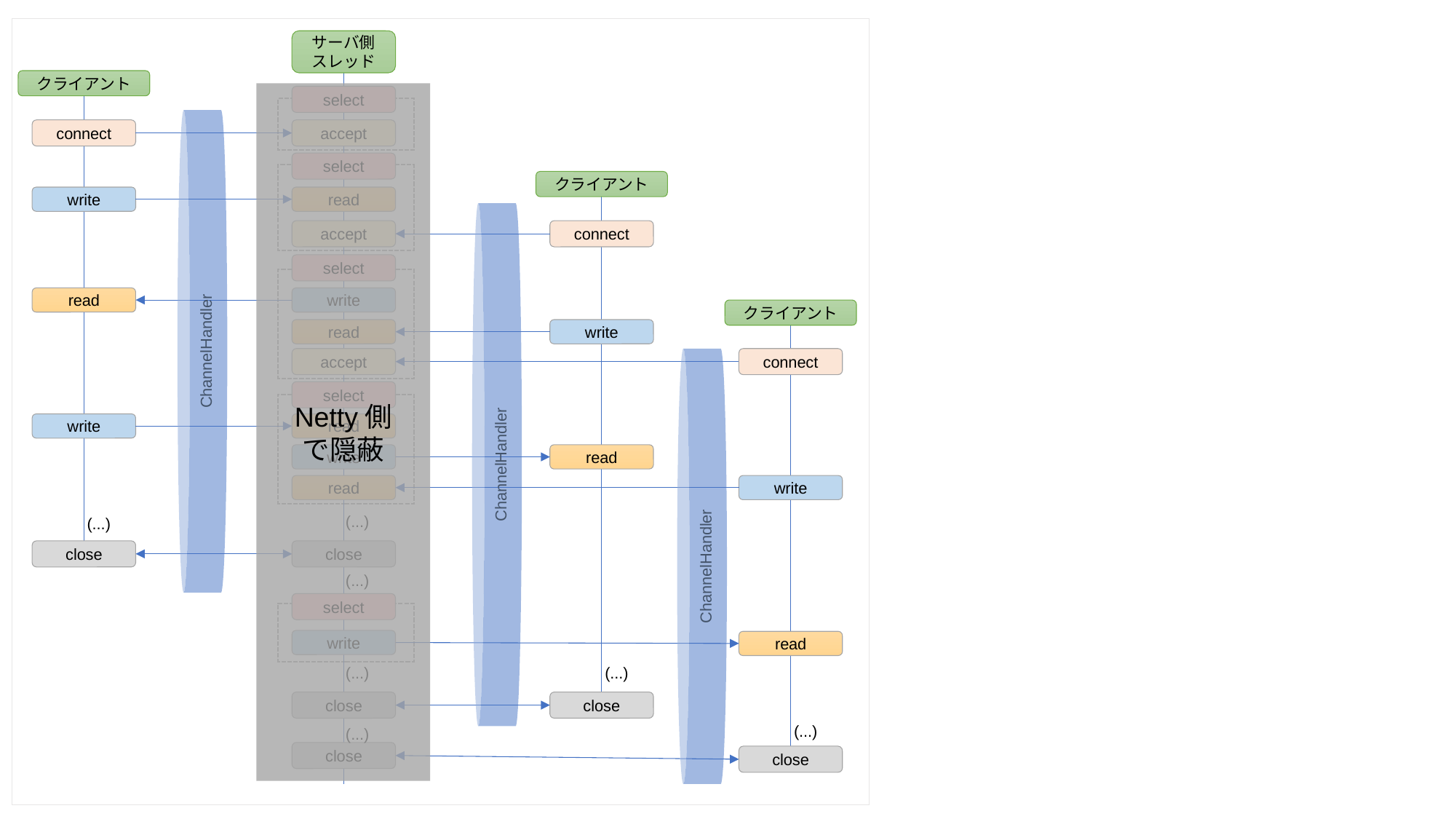

サーバ側
スレッド
クライアント
Netty側
で隠蔽
select

connect
accept
select

クライアント
write
read
accept
connect
select

read
write
クライアント
read
write
ChannelHandler
accept
connect
select

write
read
ChannelHandler
write
read
read
write
(...)
(...)
close
close
ChannelHandler
(...)
select

write
read
(...)
(...)
close
close
(...)
(...)
close
close